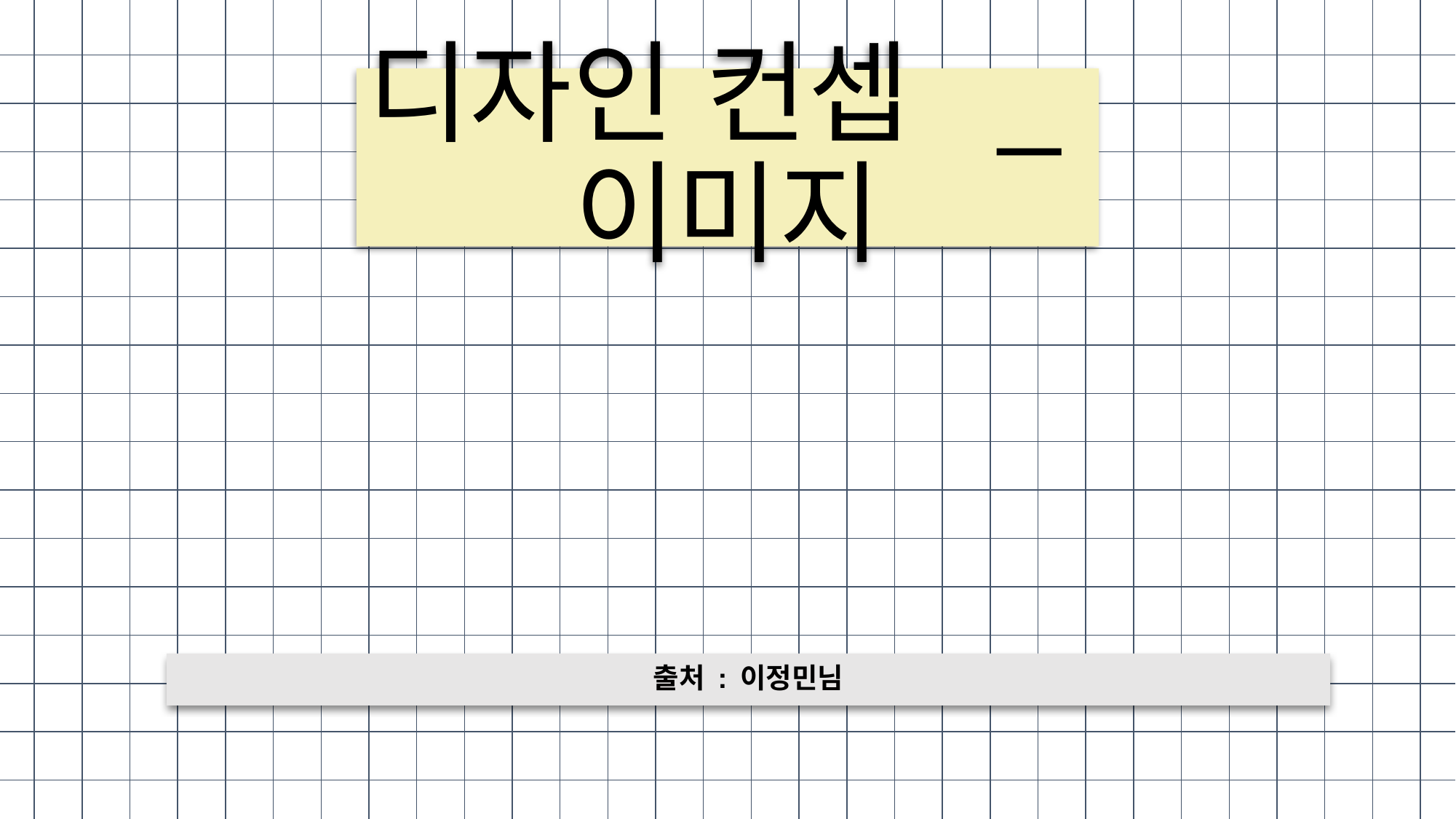

# 디자인 컨셉  _이미지
출처 : 이정민님